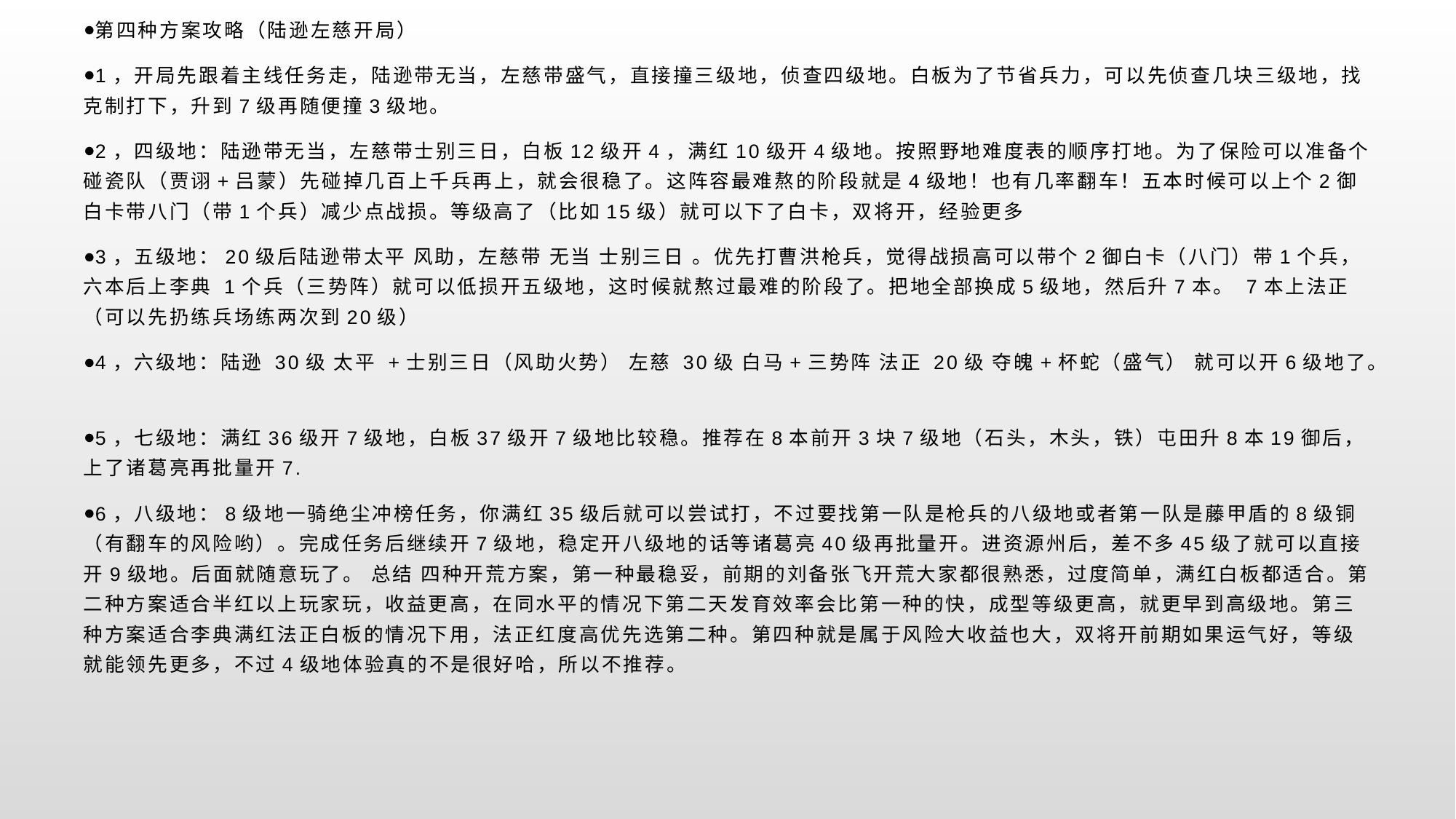

第四种方案攻略（陆逊左慈开局）
1，开局先跟着主线任务走，陆逊带无当，左慈带盛气，直接撞三级地，侦查四级地。白板为了节省兵力，可以先侦查几块三级地，找克制打下，升到7级再随便撞3级地。
2，四级地：陆逊带无当，左慈带士别三日，白板12级开4，满红10级开4级地。按照野地难度表的顺序打地。为了保险可以准备个碰瓷队（贾诩+吕蒙）先碰掉几百上千兵再上，就会很稳了。这阵容最难熬的阶段就是4级地！也有几率翻车！五本时候可以上个2御白卡带八门（带1个兵）减少点战损。等级高了（比如15级）就可以下了白卡，双将开，经验更多
3，五级地：20级后陆逊带太平 风助，左慈带 无当 士别三日 。优先打曹洪枪兵，觉得战损高可以带个2御白卡（八门）带1个兵，六本后上李典 1个兵（三势阵）就可以低损开五级地，这时候就熬过最难的阶段了。把地全部换成5级地，然后升7本。 7本上法正（可以先扔练兵场练两次到20级）
4，六级地：陆逊 30级 太平 +士别三日（风助火势） 左慈 30级 白马+三势阵 法正 20级 夺魄+杯蛇（盛气） 就可以开6级地了。
5，七级地：满红36级开7级地，白板37级开7级地比较稳。推荐在8本前开3块7级地（石头，木头，铁）屯田升8本19御后，上了诸葛亮再批量开7.
6，八级地：8级地一骑绝尘冲榜任务，你满红35级后就可以尝试打，不过要找第一队是枪兵的八级地或者第一队是藤甲盾的8级铜（有翻车的风险哟）。完成任务后继续开7级地，稳定开八级地的话等诸葛亮40级再批量开。进资源州后，差不多45级了就可以直接开9级地。后面就随意玩了。 总结 四种开荒方案，第一种最稳妥，前期的刘备张飞开荒大家都很熟悉，过度简单，满红白板都适合。第二种方案适合半红以上玩家玩，收益更高，在同水平的情况下第二天发育效率会比第一种的快，成型等级更高，就更早到高级地。第三种方案适合李典满红法正白板的情况下用，法正红度高优先选第二种。第四种就是属于风险大收益也大，双将开前期如果运气好，等级就能领先更多，不过4级地体验真的不是很好哈，所以不推荐。